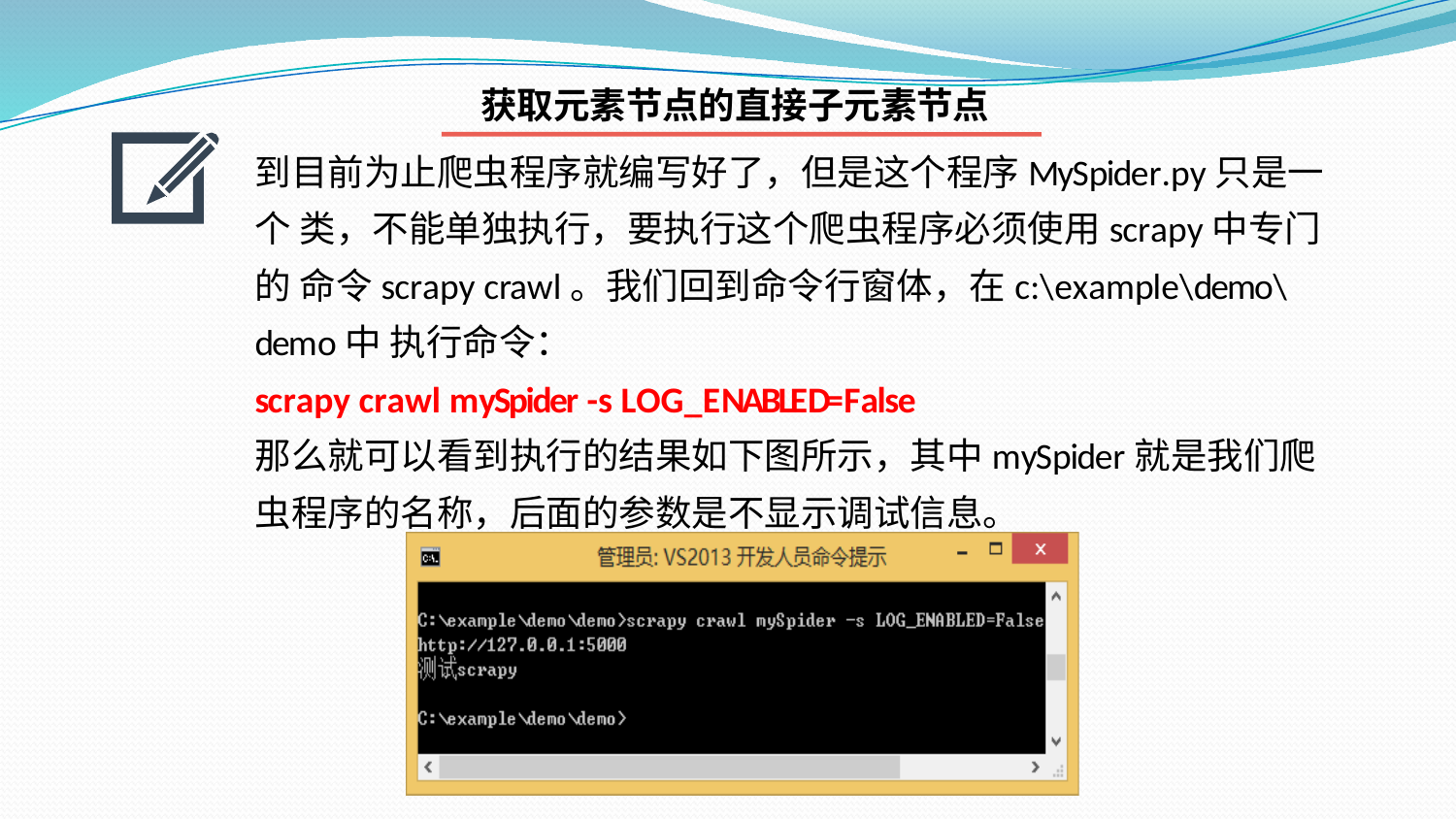

获取元素节点的直接子元素节点

到目前为止爬虫程序就编写好了，但是这个程序MySpider.py只是一个 类，不能单独执行，要执行这个爬虫程序必须使用scrapy中专门的 命令scrapy crawl。我们回到命令行窗体，在c:\example\demo\demo中 执行命令：
scrapy crawl mySpider -s LOG_ENABLED=False
那么就可以看到执行的结果如下图所示，其中mySpider就是我们爬 虫程序的名称，后面的参数是不显示调试信息。